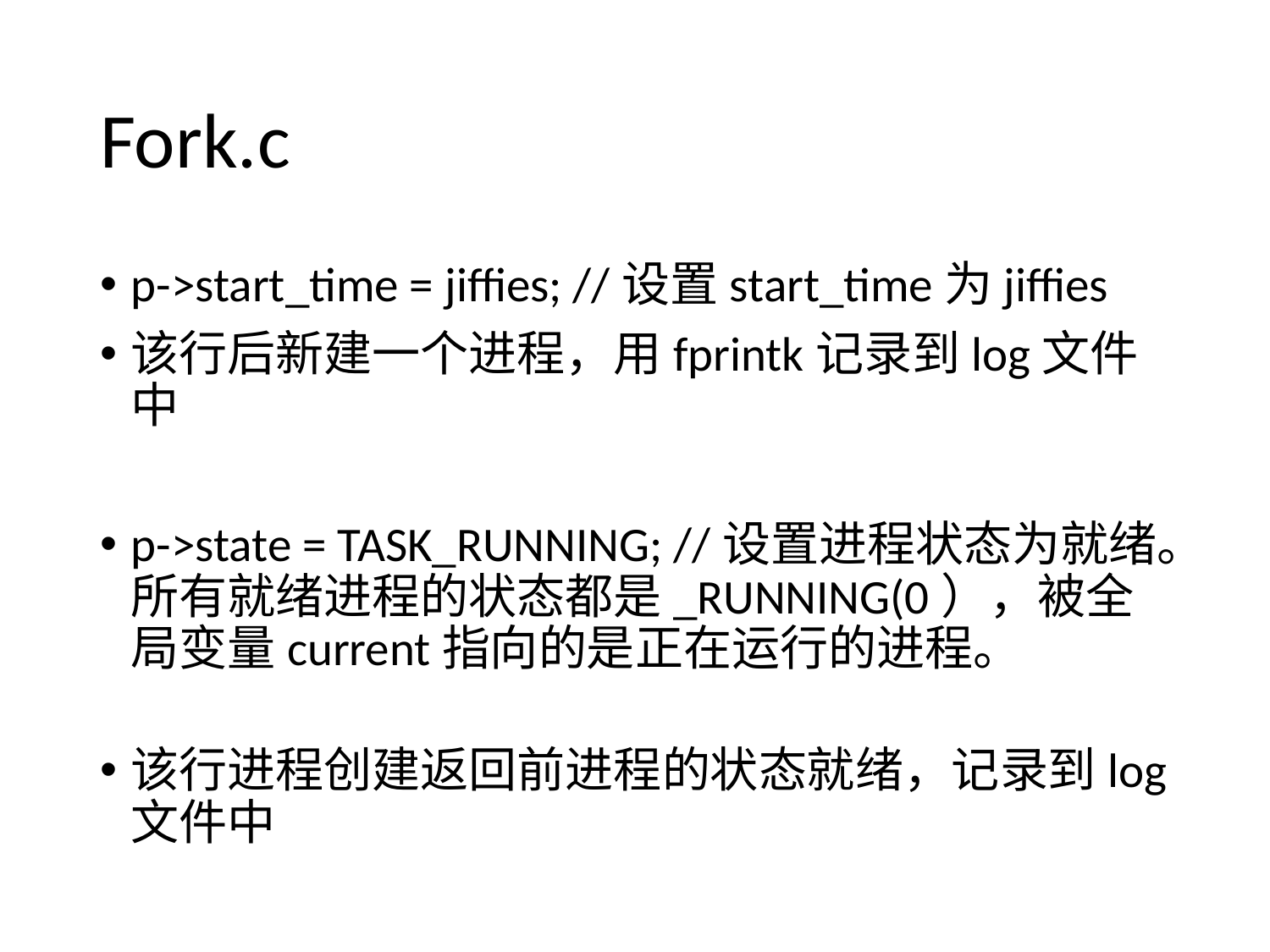

# Fork.c
p->start_time = jiffies; //设置start_time为jiffies
该行后新建一个进程，用fprintk记录到log文件中

p->state = TASK_RUNNING; //设置进程状态为就绪。所有就绪进程的状态都是_RUNNING(0），被全局变量current指向的是正在运行的进程。
该行进程创建返回前进程的状态就绪，记录到log文件中